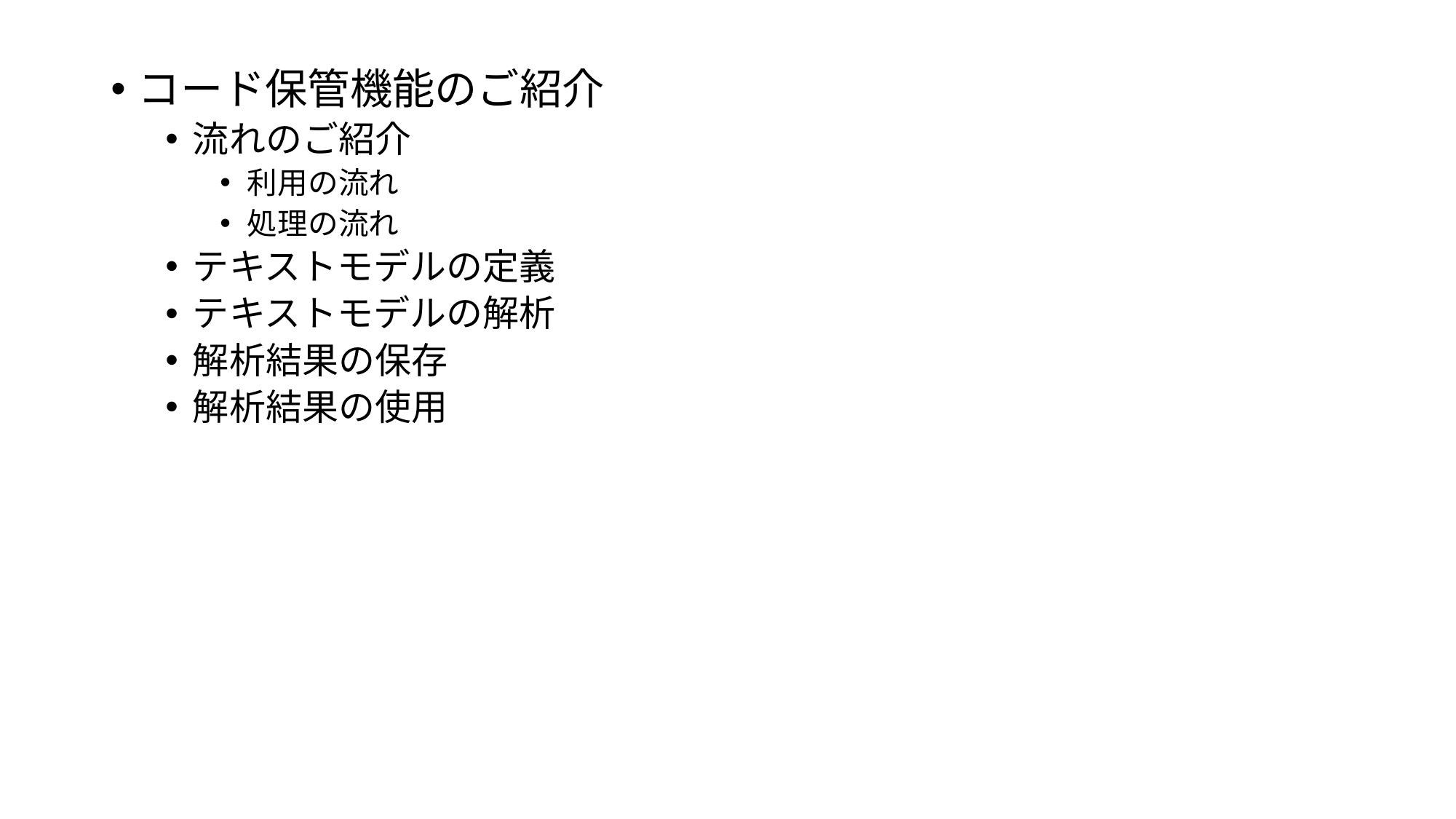

コード保管機能のご紹介
流れのご紹介
利用の流れ
処理の流れ
テキストモデルの定義
テキストモデルの解析
解析結果の保存
解析結果の使用